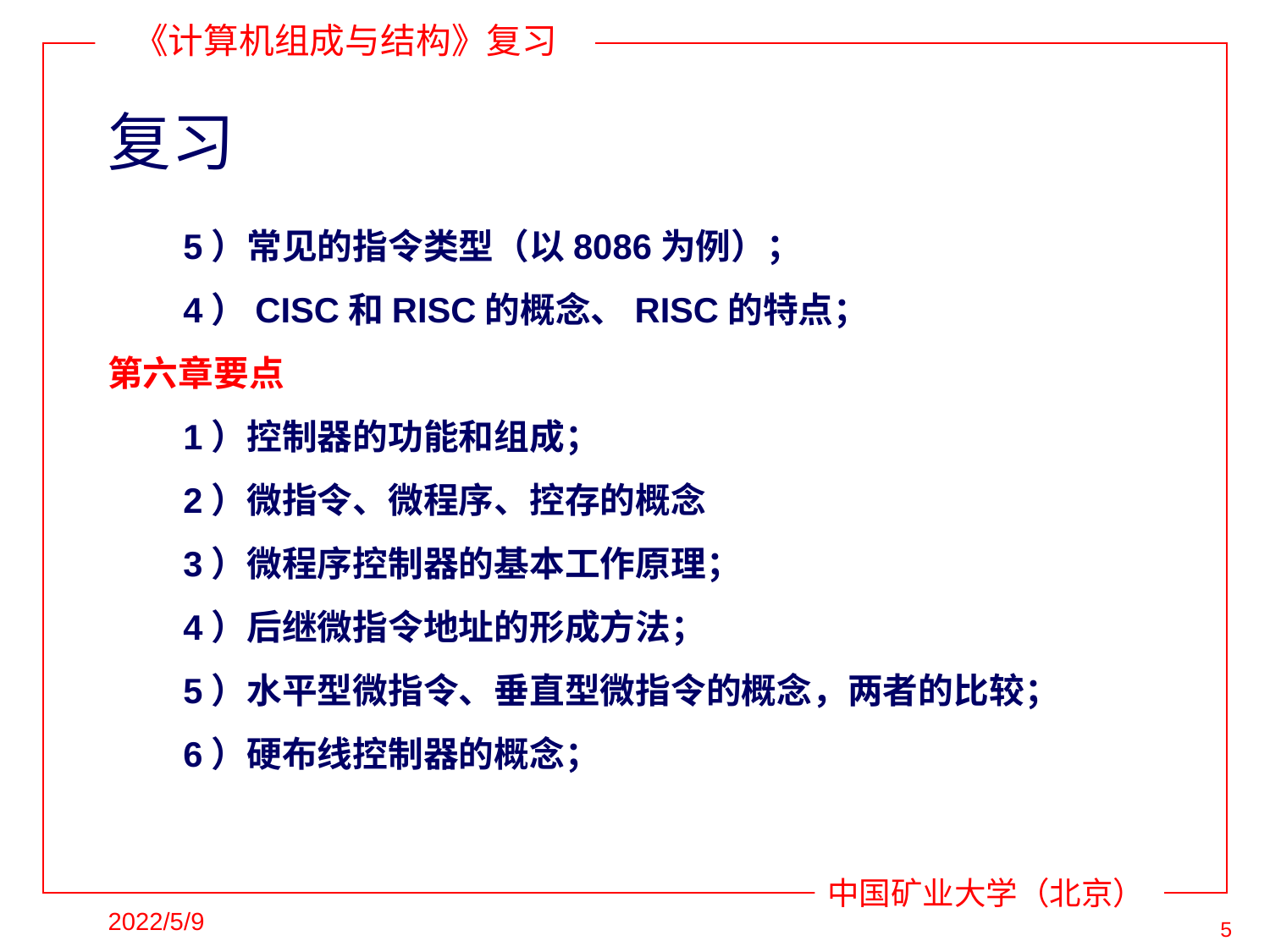

# 复习
5）常见的指令类型（以8086为例）；
4）CISC和RISC的概念、RISC的特点；
第六章要点
1）控制器的功能和组成；
2）微指令、微程序、控存的概念
3）微程序控制器的基本工作原理；
4）后继微指令地址的形成方法；
5）水平型微指令、垂直型微指令的概念，两者的比较；
6）硬布线控制器的概念；
2022/5/9